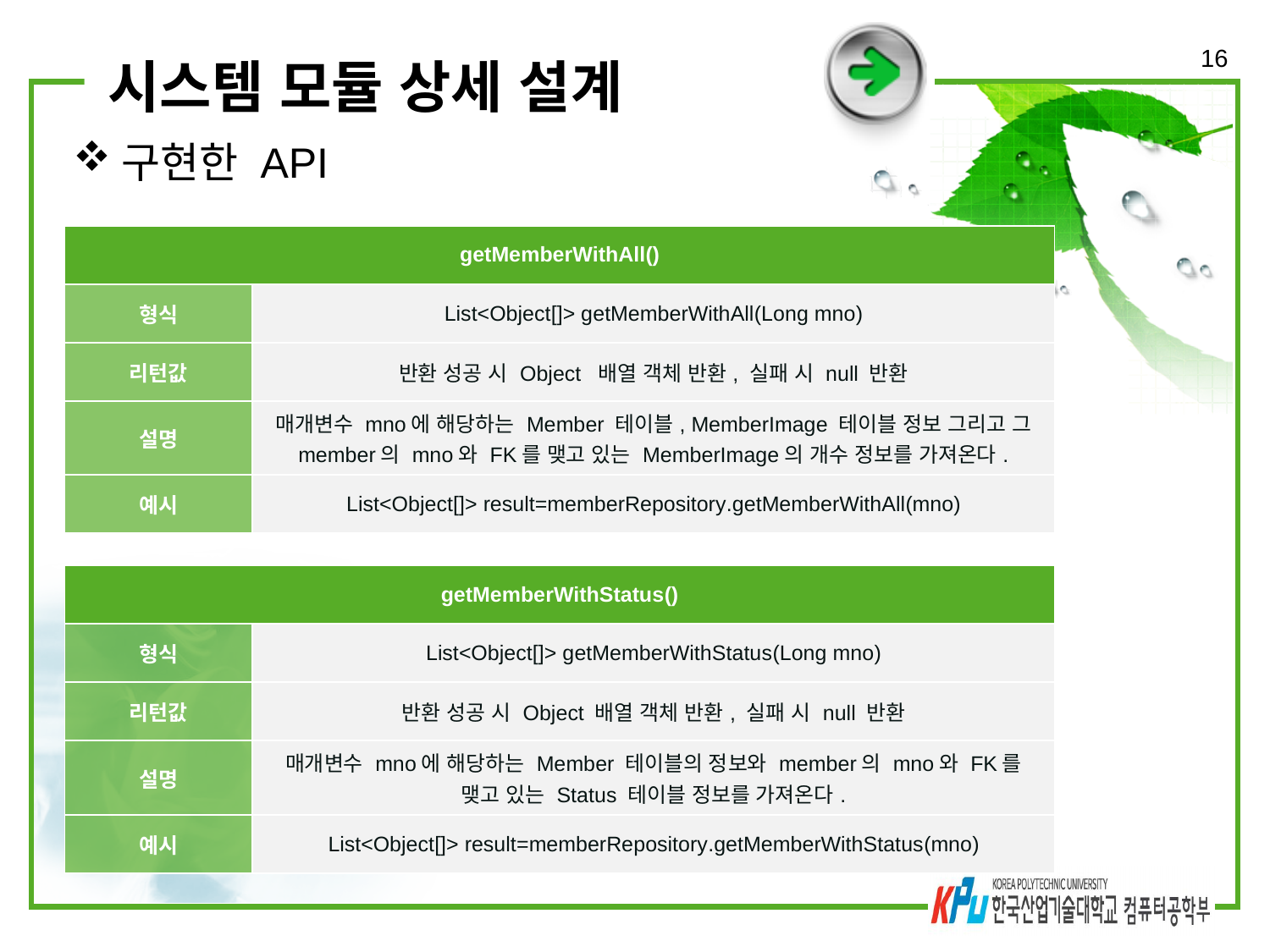

16
# 시스템 모듈 상세 설계
구현한 API
| getMemberWithAll() | List<Object[]> result=memberRepository.getMemberWithAll(mno) |
| --- | --- |
| 형식 | List<Object[]> getMemberWithAll(Long mno) |
| 리턴값 | 반환 성공 시 Object 배열 객체 반환, 실패 시 null 반환 |
| 설명 | 매개변수 mno에 해당하는 Member 테이블, MemberImage 테이블 정보 그리고 그 member의 mno와 FK를 맺고 있는 MemberImage의 개수 정보를 가져온다. |
| 예시 | List<Object[]> result=memberRepository.getMemberWithAll(mno) |
| getMemberWithStatus() | List<Object[]> result=memberRepository.getMemberWithStatus(mno) |
| --- | --- |
| 형식 | List<Object[]> getMemberWithStatus(Long mno) |
| 리턴값 | 반환 성공 시 Object 배열 객체 반환, 실패 시 null 반환 |
| 설명 | 매개변수 mno에 해당하는 Member 테이블의 정보와 member의 mno와 FK를 맺고 있는 Status 테이블 정보를 가져온다. |
| 예시 | List<Object[]> result=memberRepository.getMemberWithStatus(mno) |